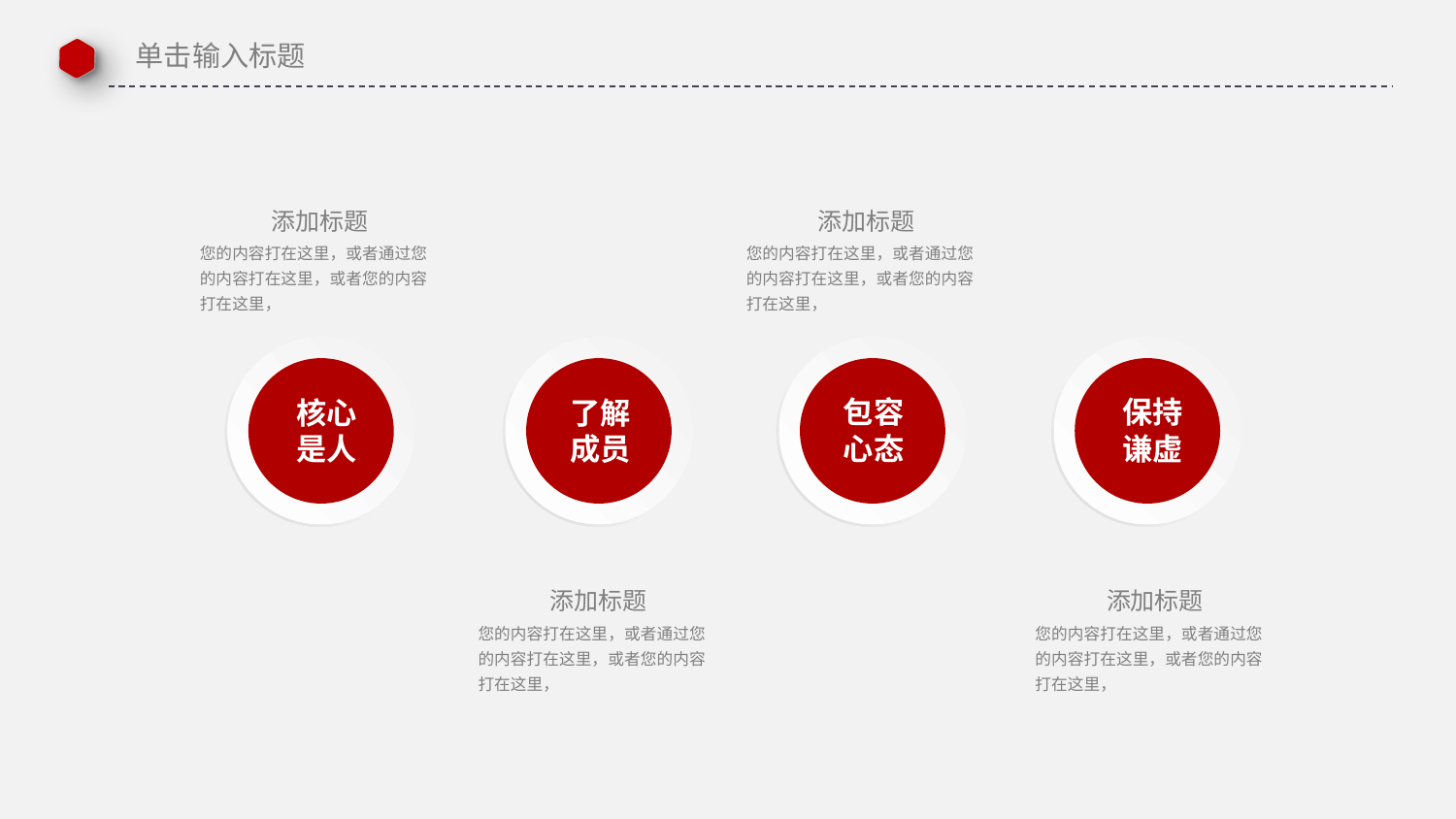

添加标题
您的内容打在这里，或者通过您的内容打在这里，或者您的内容打在这里，
添加标题
您的内容打在这里，或者通过您的内容打在这里，或者您的内容打在这里，

核心
是人

了解
成员

包容
心态

保持
谦虚
添加标题
您的内容打在这里，或者通过您的内容打在这里，或者您的内容打在这里，
添加标题
您的内容打在这里，或者通过您的内容打在这里，或者您的内容打在这里，
延迟符